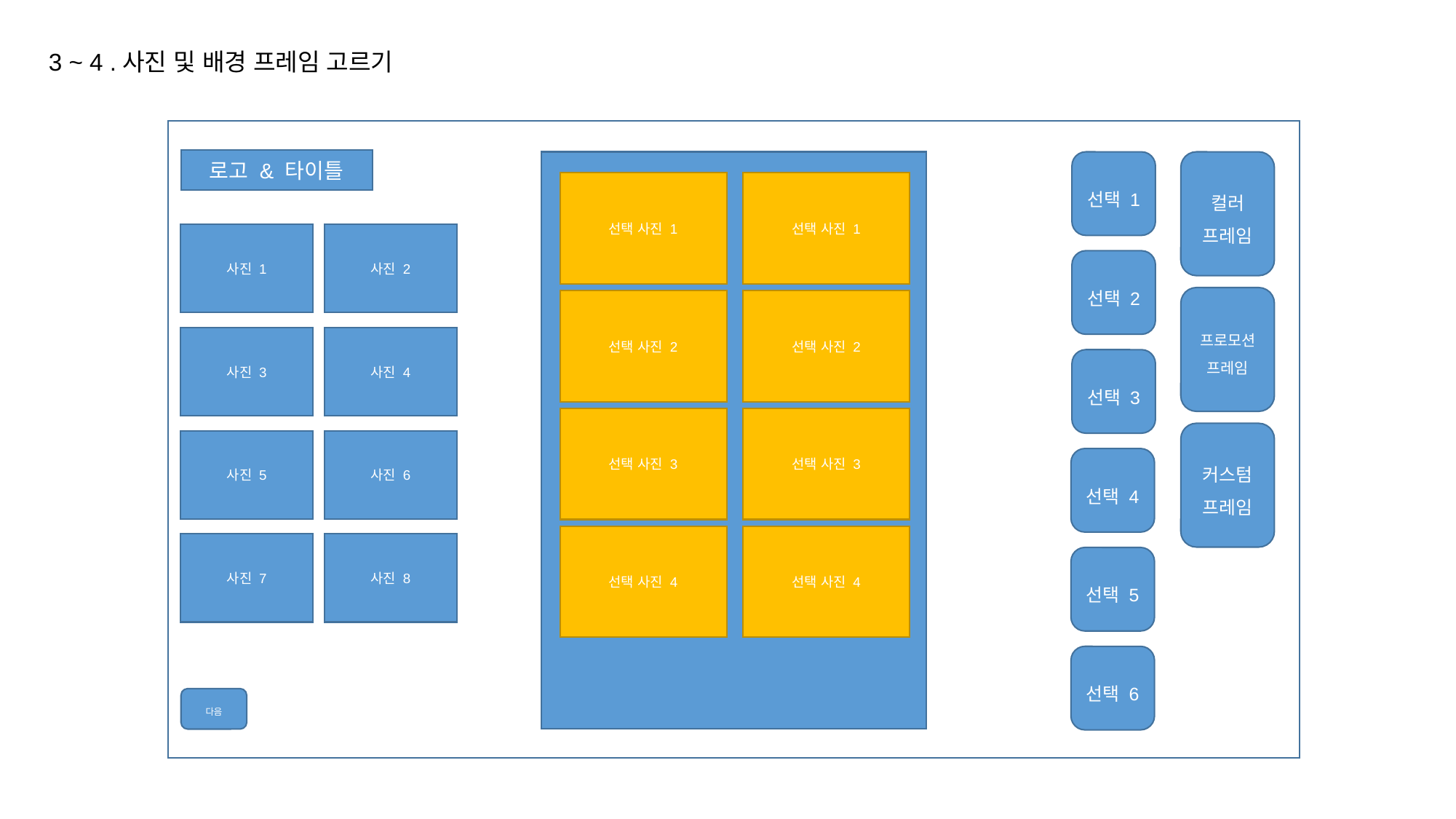

# 3 ~ 4 .사진 및 배경 프레임 고르기

로고 & 타이틀

선택 1
컬러
프레임
선택 사진 1
선택 사진 1
사진 1
사진 2
선택 2
프로모션
프레임
선택 사진 2
선택 사진 2
사진 3
사진 4
선택 3
선택 사진 3
선택 사진 3
커스텀
프레임
사진 5
사진 6
선택 4
선택 사진 4
선택 사진 4
사진 7
사진 8
선택 5
선택 6
다음